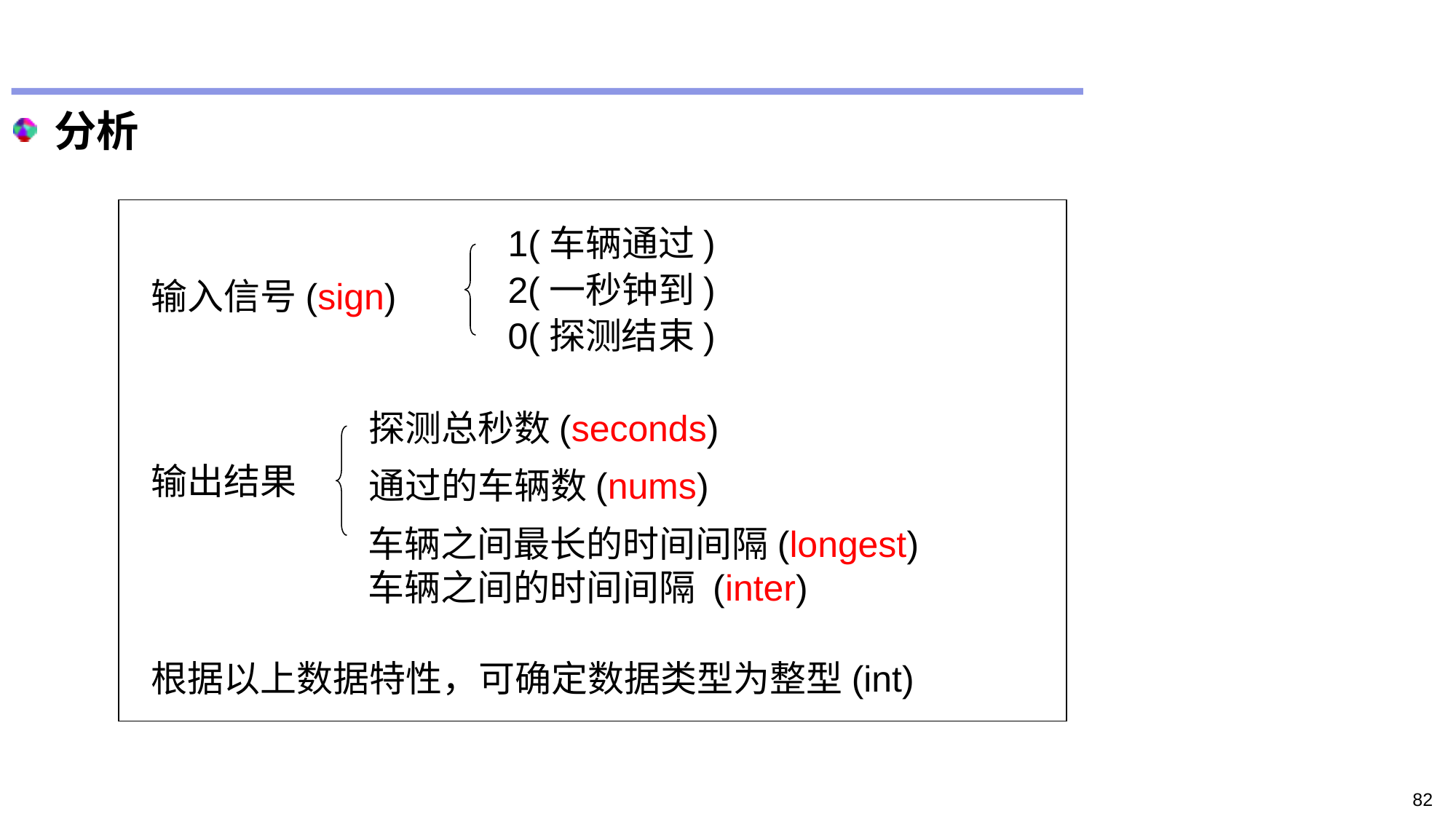

#
分析

1(车辆通过)

2(一秒钟到)
输入信号(sign)
0(探测结束)
探测总秒数(seconds)

输出结果
通过的车辆数(nums)
车辆之间最长的时间间隔(longest)
车辆之间的时间间隔 (inter)
根据以上数据特性，可确定数据类型为整型(int)
82